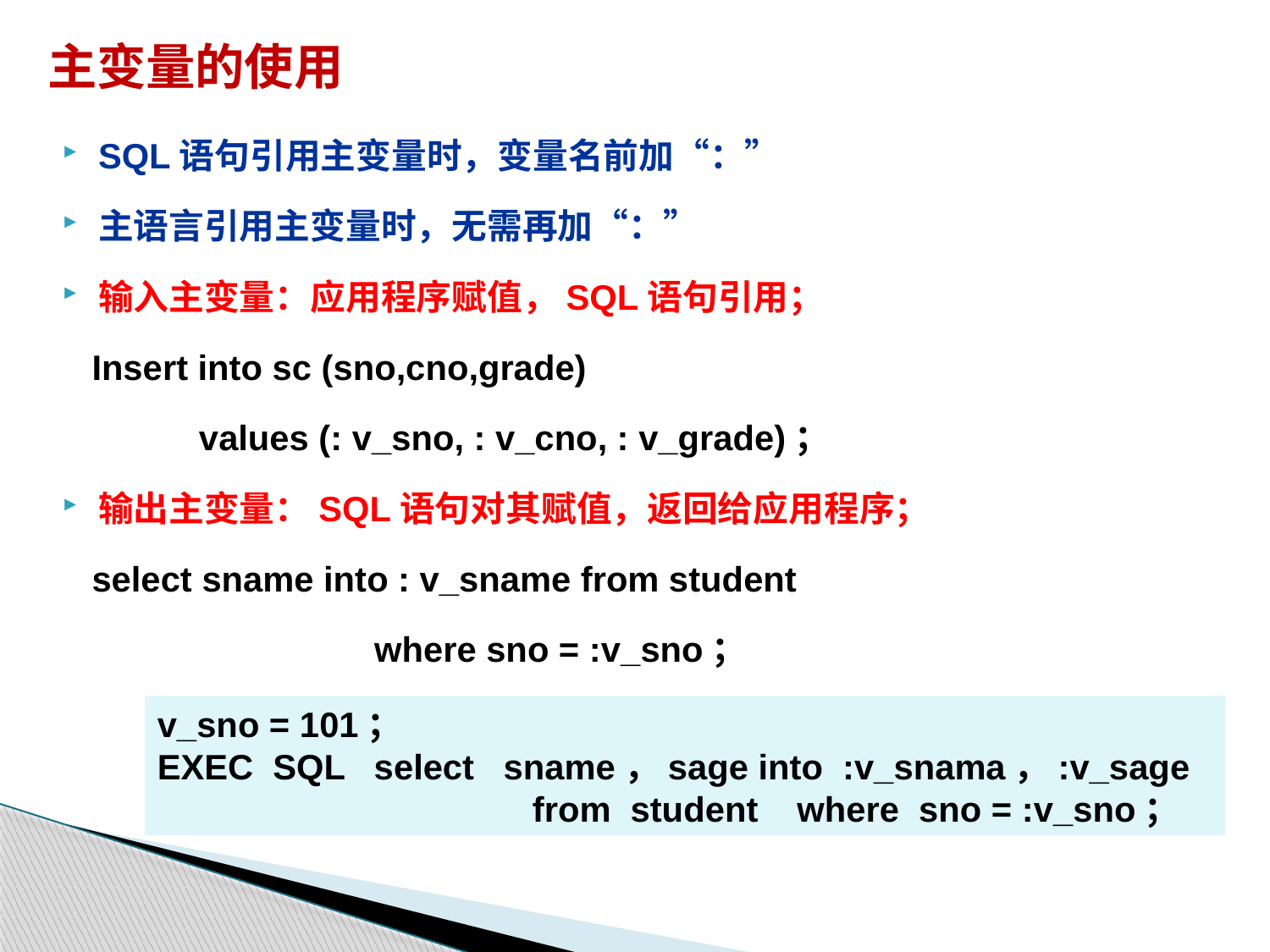

# 主变量的使用
SQL语句引用主变量时，变量名前加“：”
主语言引用主变量时，无需再加“：”
输入主变量：应用程序赋值，SQL语句引用；
   Insert into sc (sno,cno,grade)
              values (: v_sno, : v_cno, : v_grade)；
输出主变量：SQL语句对其赋值，返回给应用程序；
   select sname into : v_sname from student
                                where sno = :v_sno；
v_sno = 101；
EXEC  SQL   select   sname，sage into  :v_snama，:v_sage
                                from  student    where  sno = :v_sno；